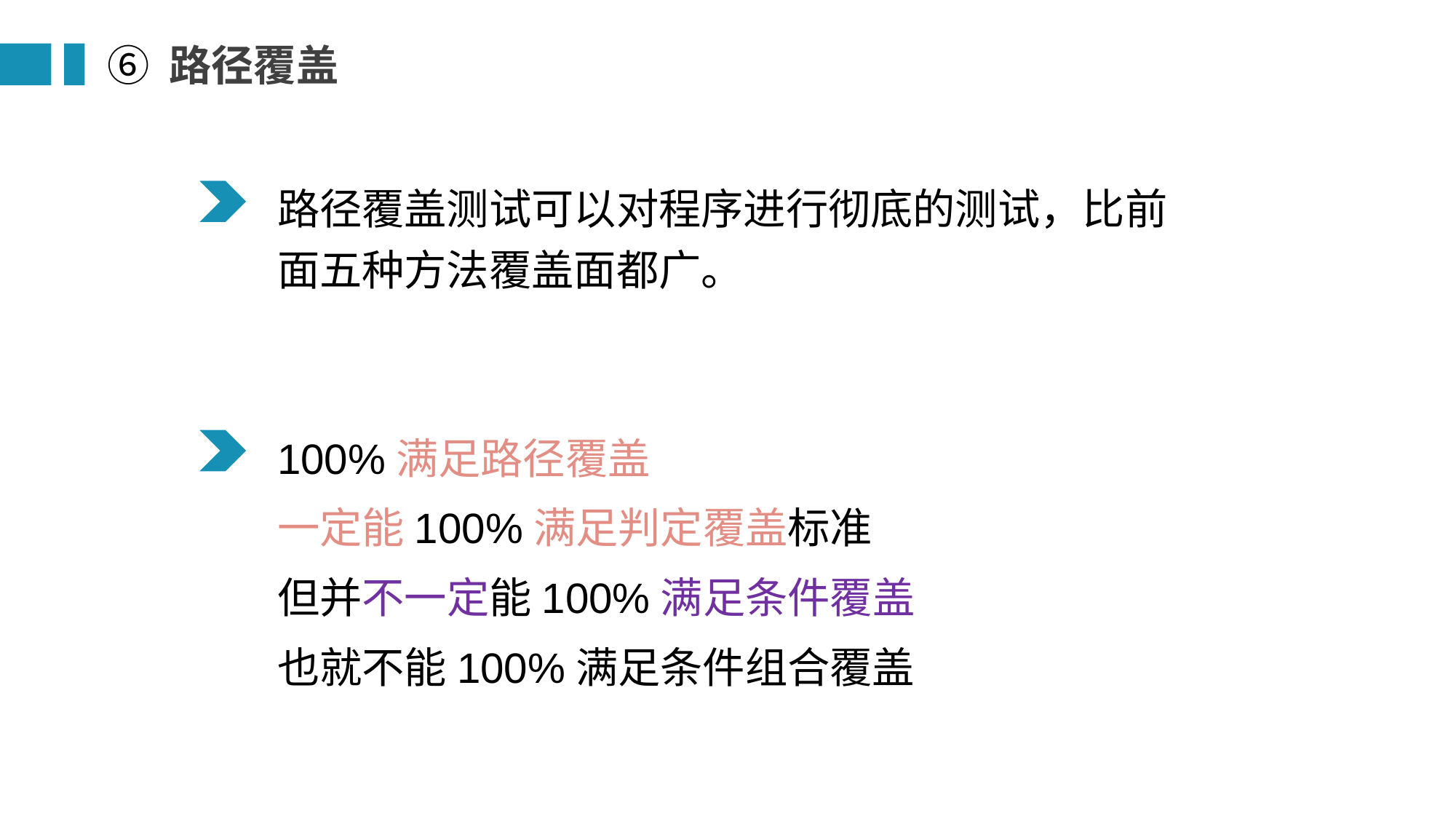

⑥ 路径覆盖

路径覆盖测试可以对程序进行彻底的测试，比前面五种方法覆盖面都广。

100%满足路径覆盖
一定能100%满足判定覆盖标准
但并不一定能100%满足条件覆盖
也就不能100%满足条件组合覆盖

79